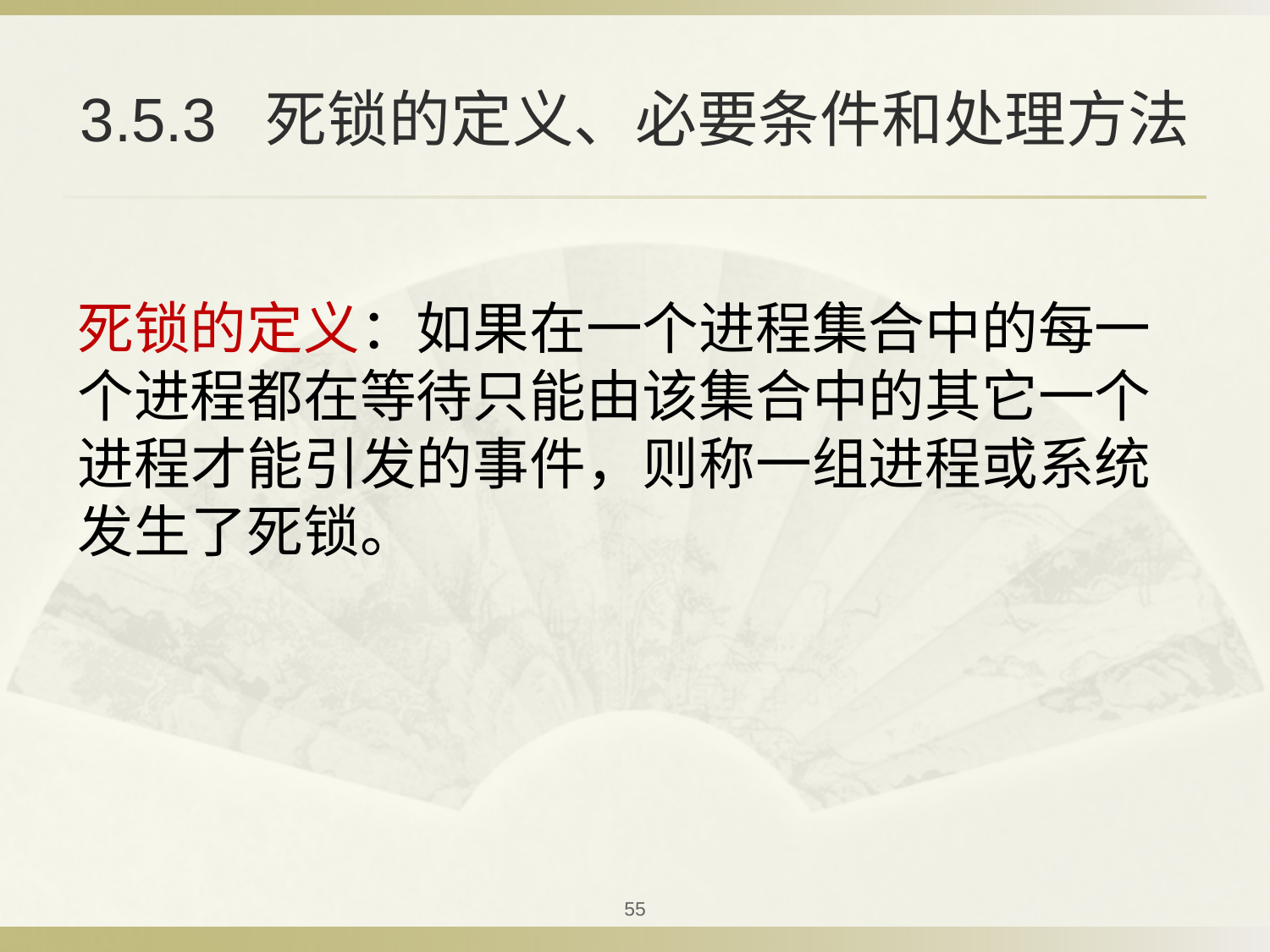

# 3.5.3  死锁的定义、必要条件和处理方法
死锁的定义：如果在一个进程集合中的每一个进程都在等待只能由该集合中的其它一个进程才能引发的事件，则称一组进程或系统发生了死锁。
55